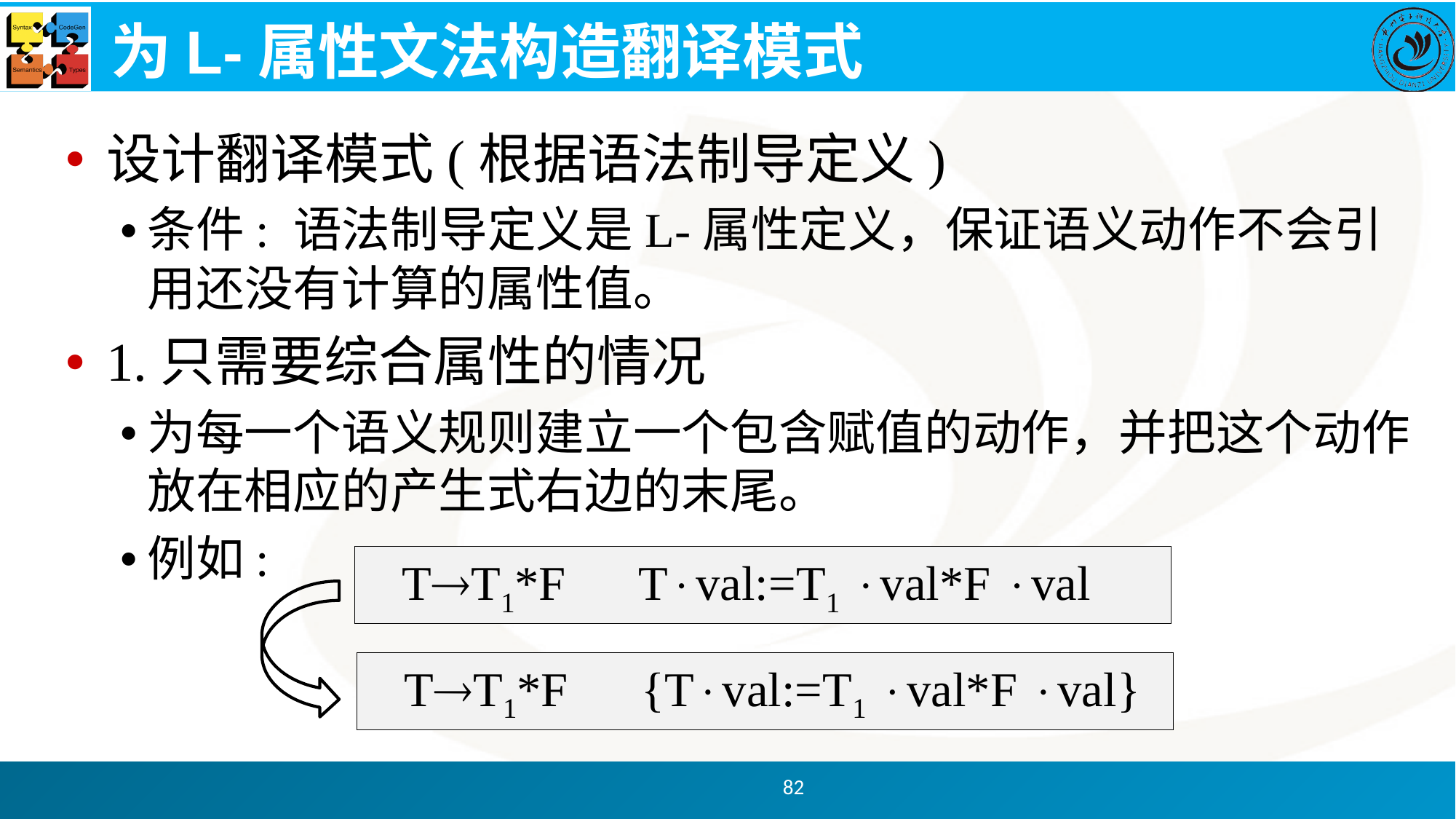

# 为L-属性文法构造翻译模式
设计翻译模式(根据语法制导定义)
条件: 语法制导定义是L-属性定义，保证语义动作不会引用还没有计算的属性值。
1.只需要综合属性的情况
为每一个语义规则建立一个包含赋值的动作，并把这个动作放在相应的产生式右边的末尾。
例如:
   T→T1*F      T⋅val:=T1 ⋅val*F ⋅val

   T→T1*F      {T⋅val:=T1 ⋅val*F ⋅val}
82